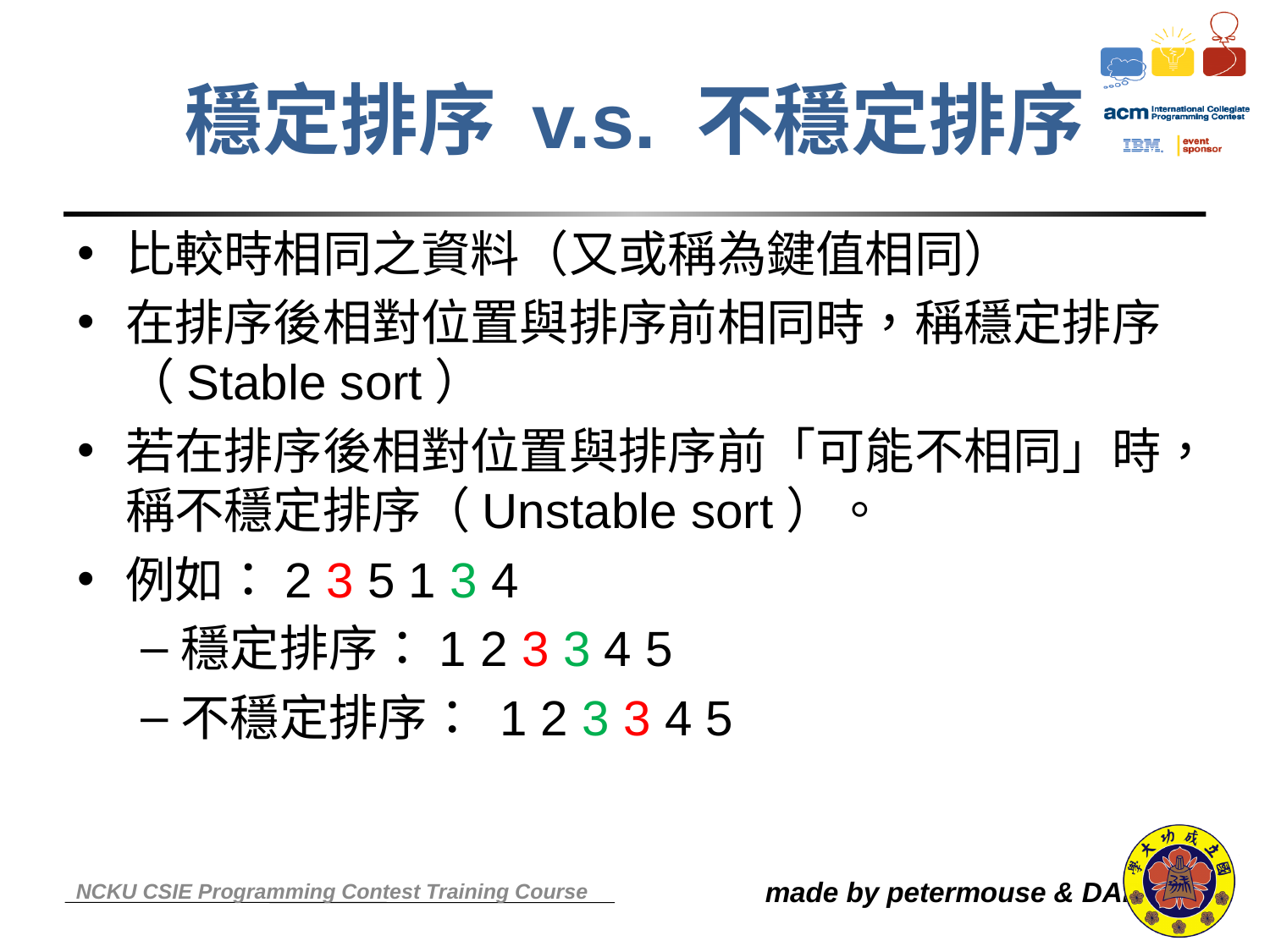

# 穩定排序 v.s. 不穩定排序
比較時相同之資料（又或稱為鍵值相同）
在排序後相對位置與排序前相同時，稱穩定排序（Stable sort）
若在排序後相對位置與排序前「可能不相同」時，稱不穩定排序（Unstable sort）。
例如：2 3 5 1 3 4
穩定排序：1 2 3 3 4 5
不穩定排序： 1 2 3 3 4 5